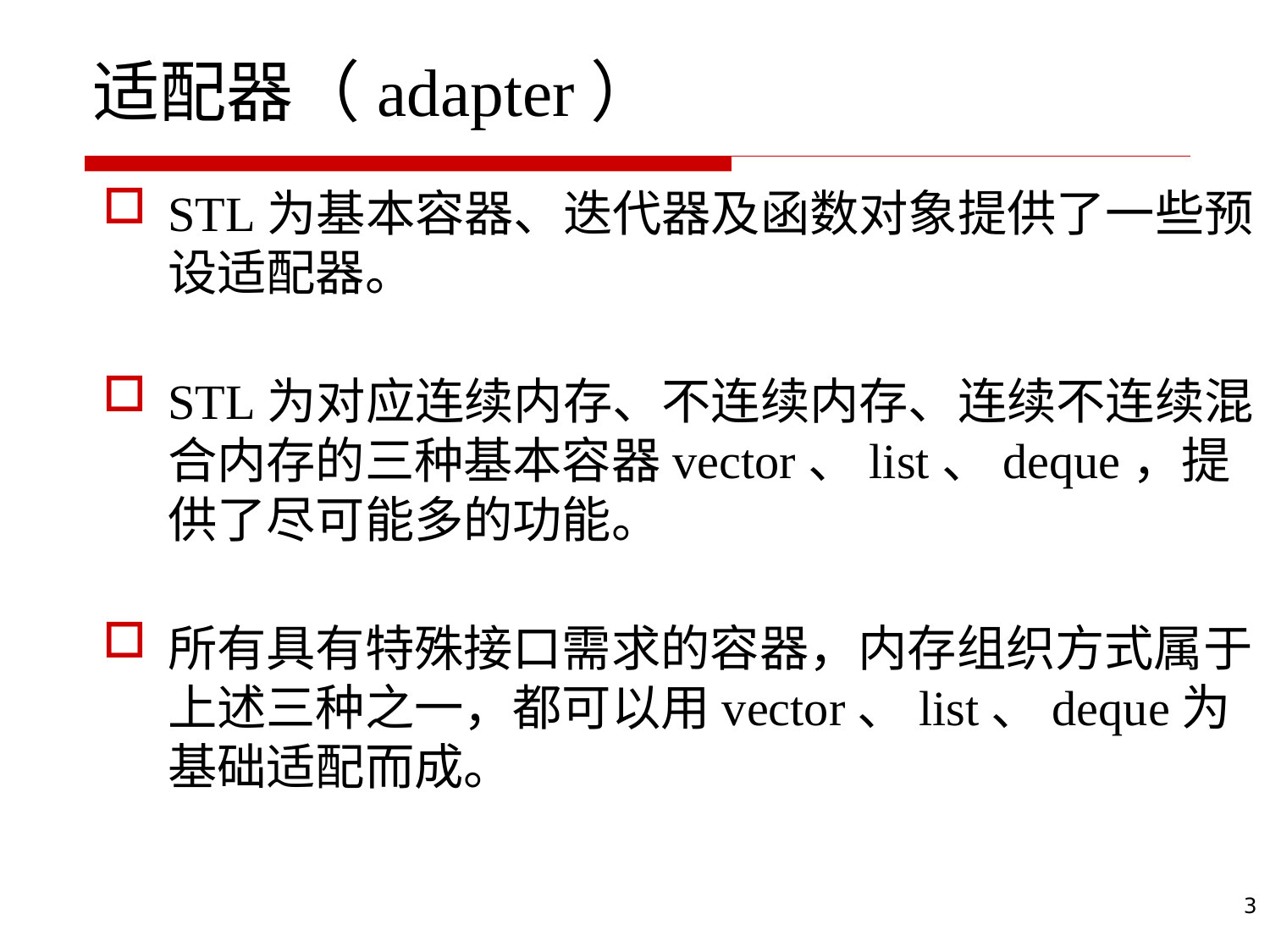

# 适配器（adapter）

STL为基本容器、迭代器及函数对象提供了一些预设适配器。

STL为对应连续内存、不连续内存、连续不连续混合内存的三种基本容器vector、list、deque，提供了尽可能多的功能。

所有具有特殊接口需求的容器，内存组织方式属于上述三种之一，都可以用vector、list、deque为基础适配而成。

3